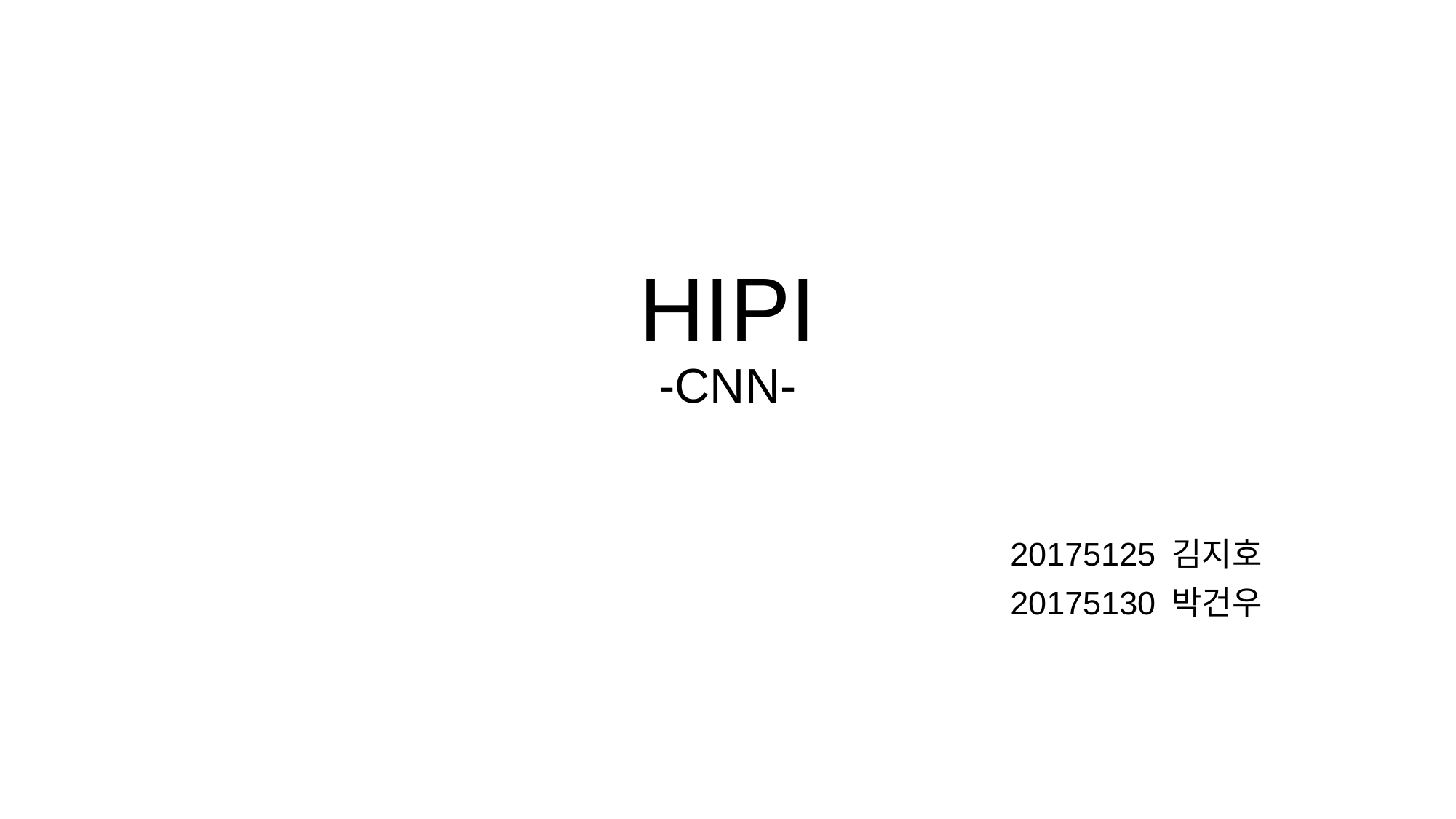

# HIPI -CNN-

20175125 김지호
20175130 박건우